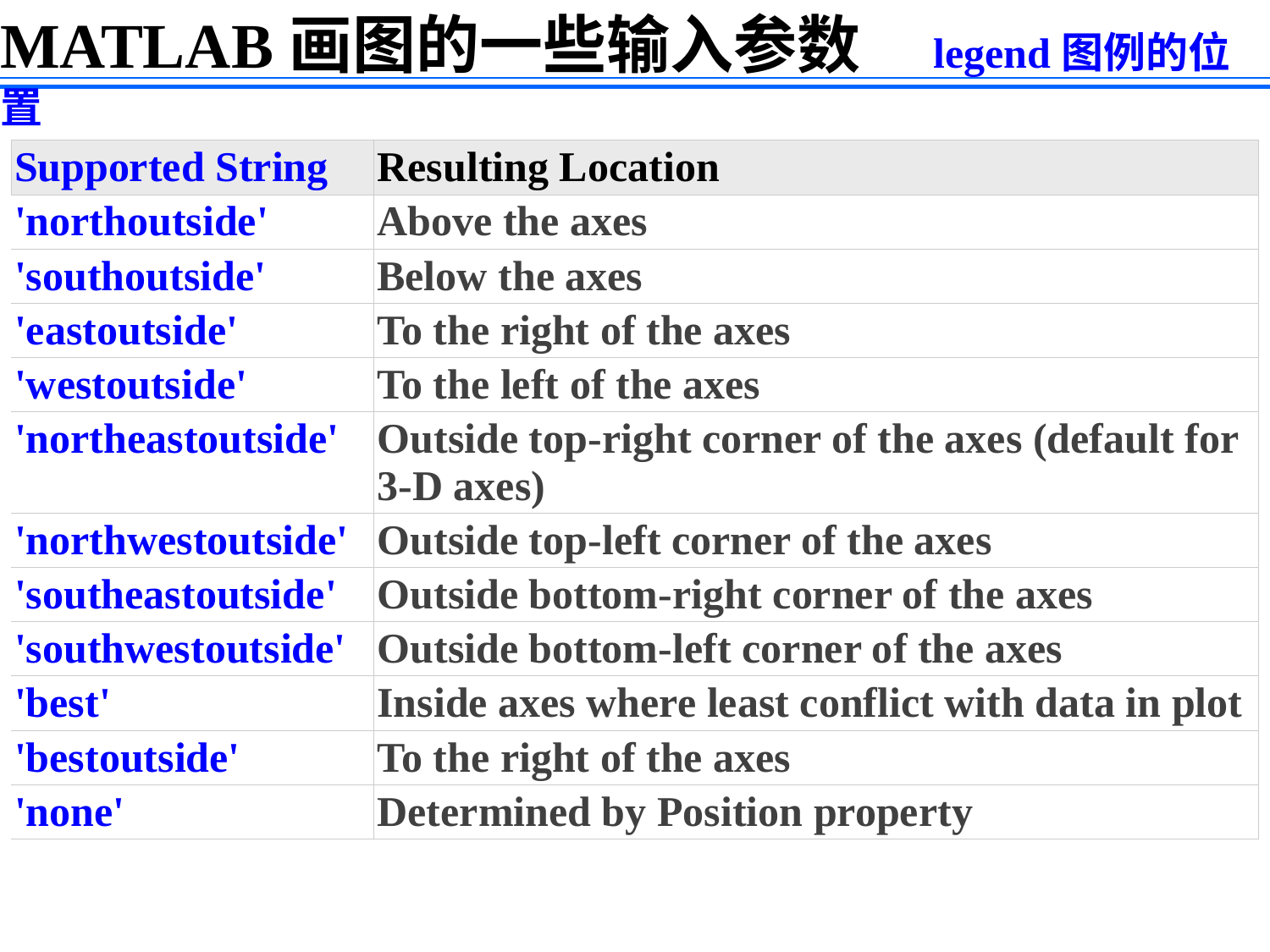

MATLAB画图的一些输入参数    legend图例的位置

| Supported String | Resulting Location |
| --- | --- |
| 'northoutside' | Above the axes |
| 'southoutside' | Below the axes |
| 'eastoutside' | To the right of the axes |
| 'westoutside' | To the left of the axes |
| 'northeastoutside' | Outside top-right corner of the axes (default for 3-D axes) |
| 'northwestoutside' | Outside top-left corner of the axes |
| 'southeastoutside' | Outside bottom-right corner of the axes |
| 'southwestoutside' | Outside bottom-left corner of the axes |
| 'best' | Inside axes where least conflict with data in plot |
| 'bestoutside' | To the right of the axes |
| 'none' | Determined by Position property |